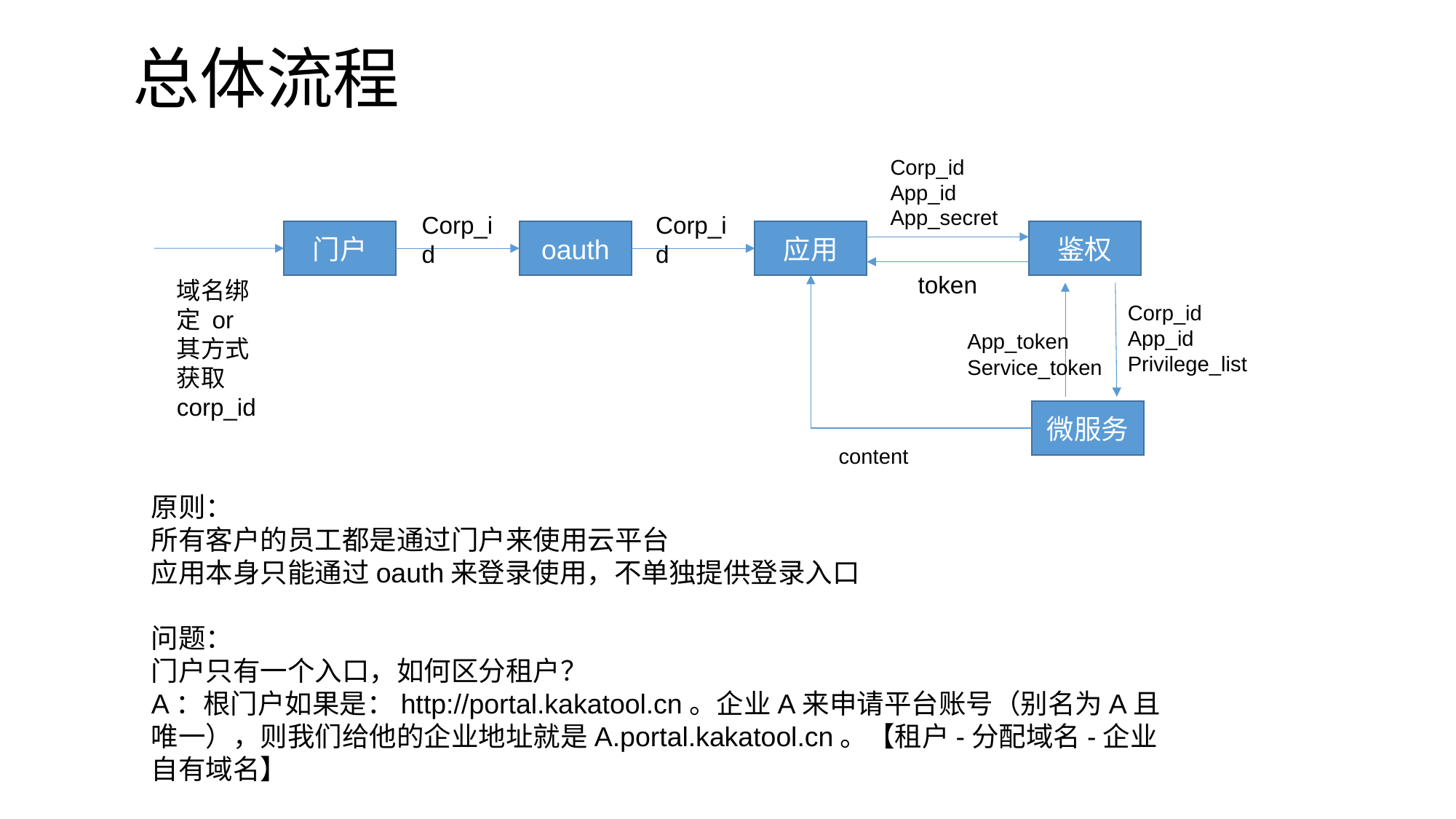

# 总体流程
Corp_id
App_id
App_secret
Corp_id
Corp_id
门户
oauth
应用
鉴权
token
域名绑定 or 其方式获取corp_id
Corp_id
App_id
Privilege_list
App_token
Service_token
微服务
content
原则：
所有客户的员工都是通过门户来使用云平台
应用本身只能通过oauth来登录使用，不单独提供登录入口

问题：
门户只有一个入口，如何区分租户？
A：根门户如果是：http://portal.kakatool.cn。企业A来申请平台账号（别名为A且唯一），则我们给他的企业地址就是A.portal.kakatool.cn。【租户-分配域名-企业自有域名】